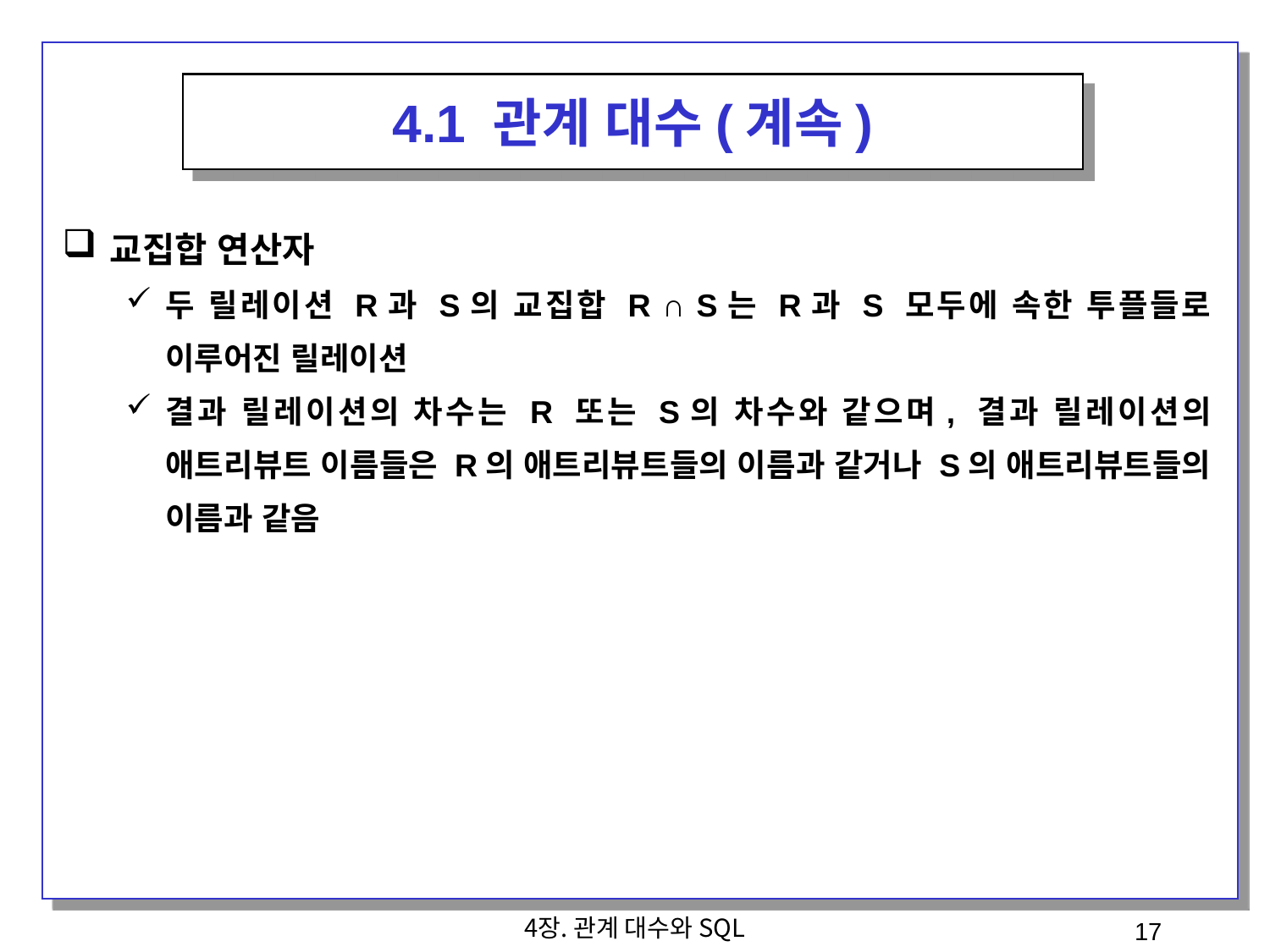

4.1 관계 대수(계속)
교집합 연산자
두 릴레이션 R과 S의 교집합 R ∩ S는 R과 S 모두에 속한 투플들로 이루어진 릴레이션
결과 릴레이션의 차수는 R 또는 S의 차수와 같으며, 결과 릴레이션의 애트리뷰트 이름들은 R의 애트리뷰트들의 이름과 같거나 S의 애트리뷰트들의 이름과 같음

4장. 관계 대수와 SQL
17